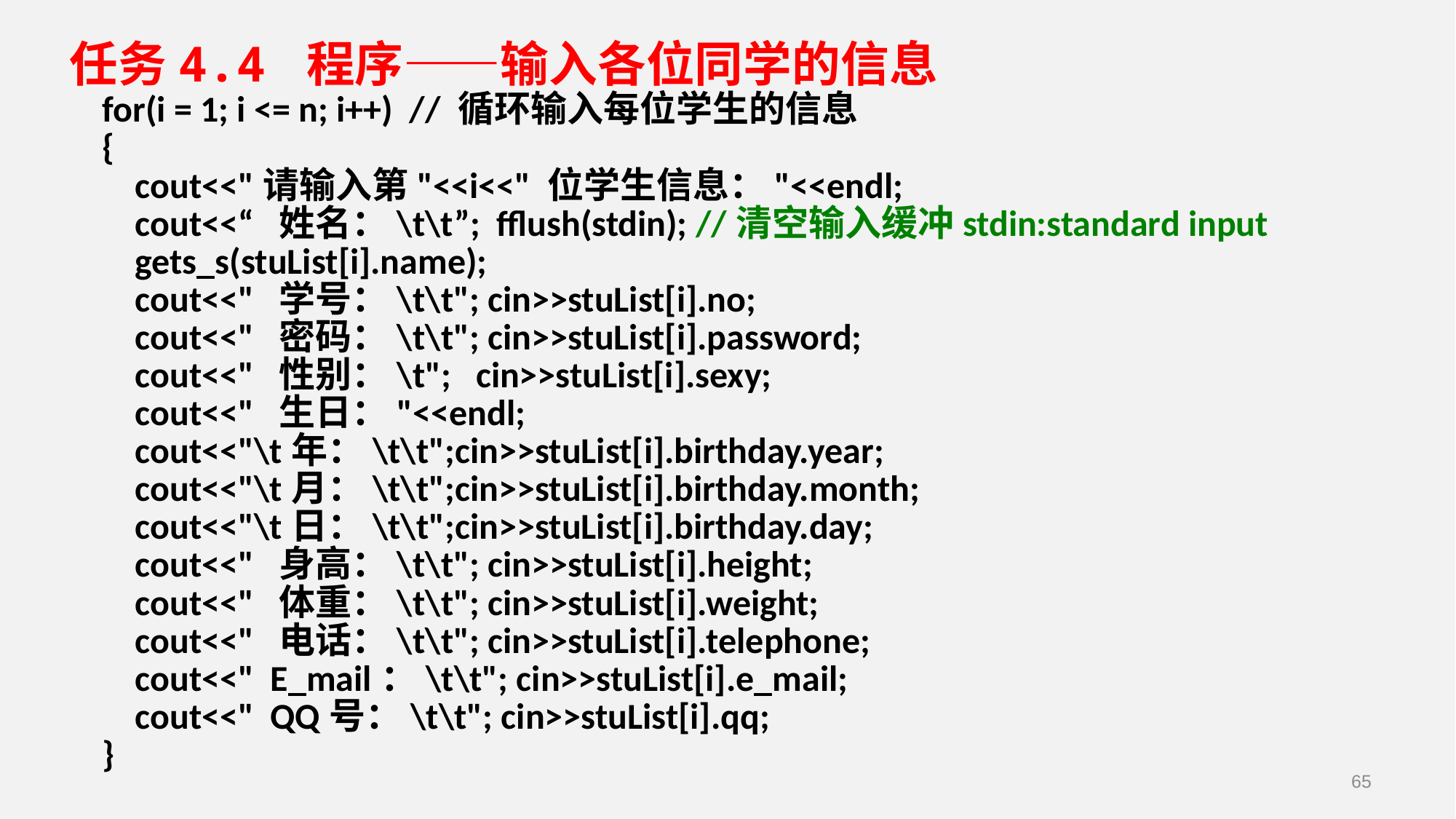

任务4.4 程序——输入各位同学的信息
    for(i = 1; i <= n; i++)  // 循环输入每位学生的信息
    {
        cout<<"请输入第"<<i<<" 位学生信息："<<endl;
        cout<<“  姓名：\t\t”;  fflush(stdin); //清空输入缓冲stdin:standard input
        gets_s(stuList[i].name);
        cout<<"  学号：\t\t"; cin>>stuList[i].no;
        cout<<"  密码：\t\t"; cin>>stuList[i].password;
        cout<<"  性别：\t";   cin>>stuList[i].sexy;
        cout<<"  生日："<<endl;
        cout<<"\t年：\t\t";cin>>stuList[i].birthday.year;
        cout<<"\t月：\t\t";cin>>stuList[i].birthday.month;
        cout<<"\t日：\t\t";cin>>stuList[i].birthday.day;
        cout<<"  身高：\t\t"; cin>>stuList[i].height;
        cout<<"  体重：\t\t"; cin>>stuList[i].weight;
        cout<<"  电话：\t\t"; cin>>stuList[i].telephone;
        cout<<"  E_mail：\t\t"; cin>>stuList[i].e_mail;
        cout<<"  QQ号：\t\t"; cin>>stuList[i].qq;
    }
65